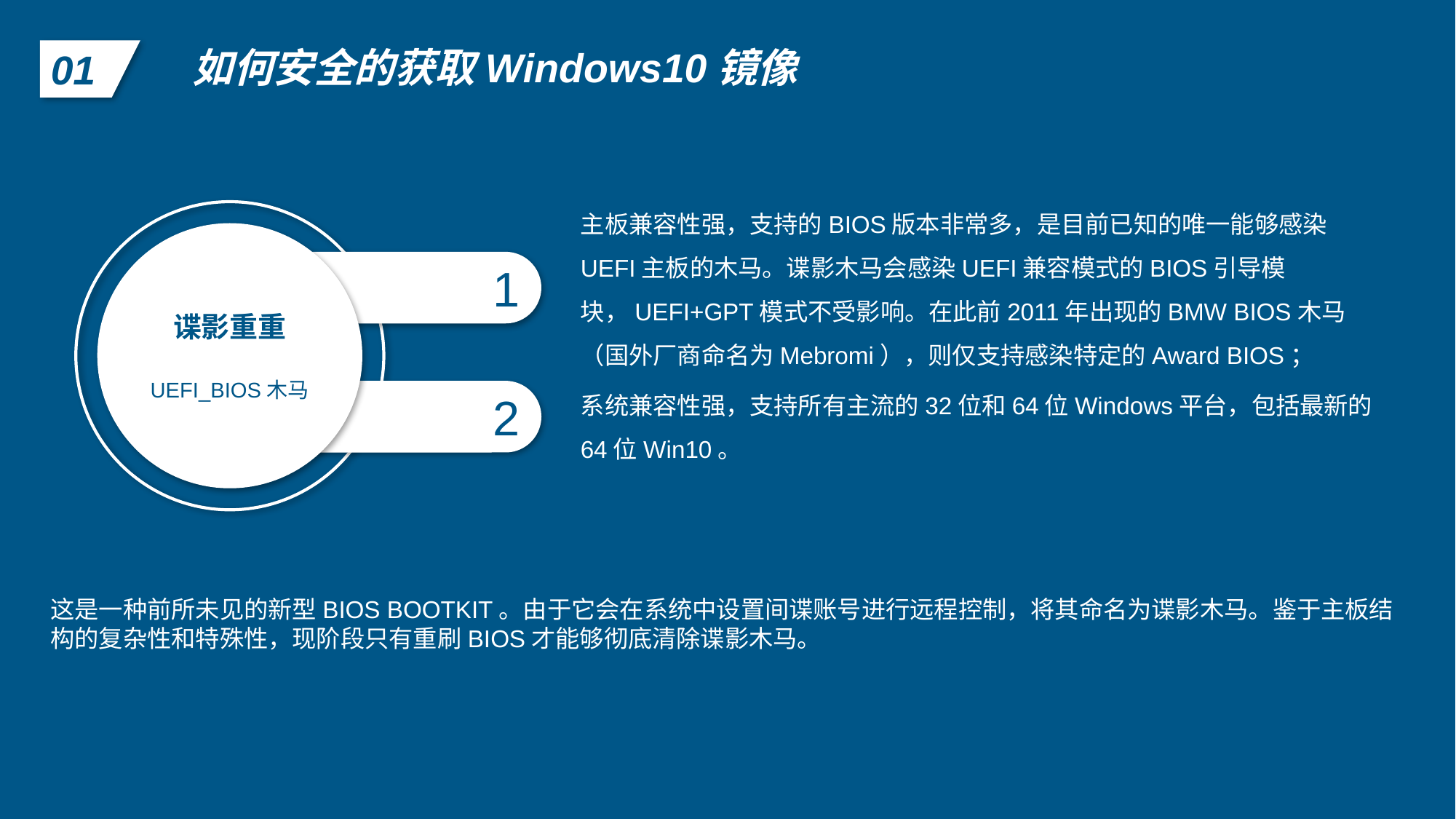

如何安全的获取Windows10镜像
01
主板兼容性强，支持的BIOS版本非常多，是目前已知的唯一能够感染UEFI主板的木马。谍影木马会感染UEFI兼容模式的BIOS引导模块，UEFI+GPT模式不受影响。在此前2011年出现的BMW BIOS木马（国外厂商命名为Mebromi），则仅支持感染特定的Award BIOS；

谍影重重

UEFI_BIOS木马
1
系统兼容性强，支持所有主流的32位和64位Windows平台，包括最新的64位Win10。
2
这是一种前所未见的新型BIOS BOOTKIT。由于它会在系统中设置间谍账号进行远程控制，将其命名为谍影木马。鉴于主板结构的复杂性和特殊性，现阶段只有重刷BIOS才能够彻底清除谍影木马。